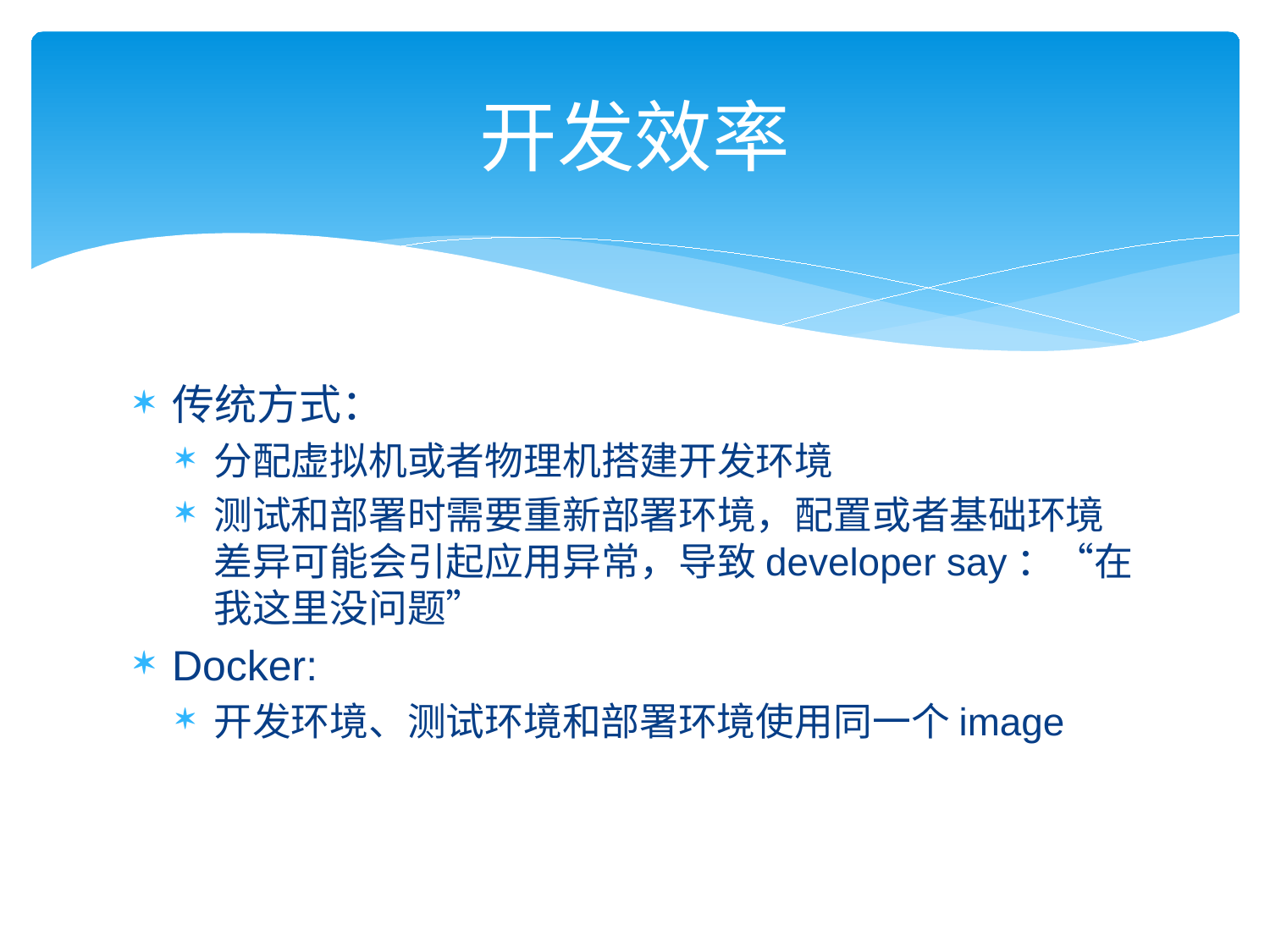

# 开发效率
传统方式：
分配虚拟机或者物理机搭建开发环境
测试和部署时需要重新部署环境，配置或者基础环境差异可能会引起应用异常，导致developer say：“在我这里没问题”
Docker:
开发环境、测试环境和部署环境使用同一个image